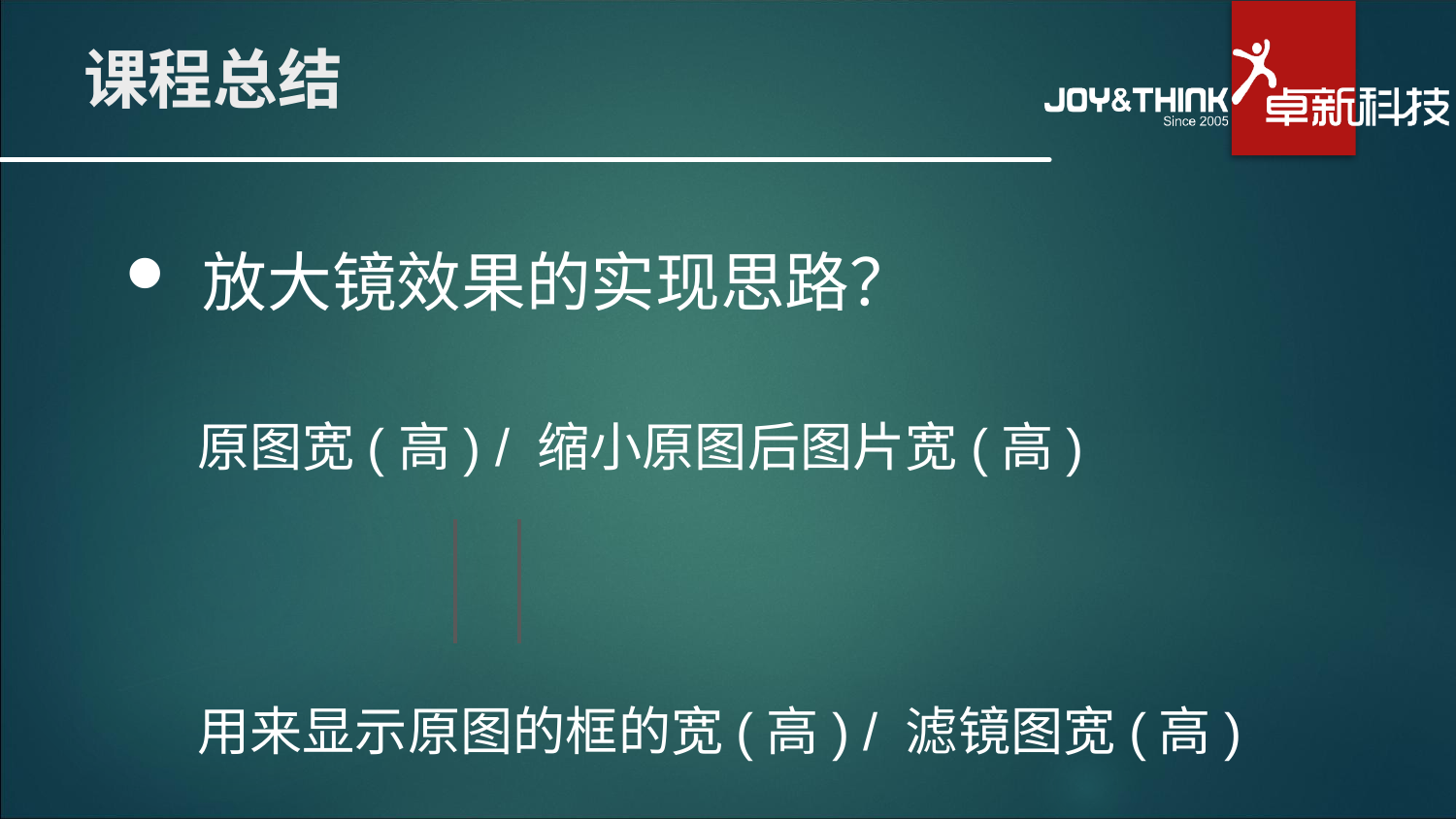

# 课程总结
 放大镜效果的实现思路？
原图宽(高) / 缩小原图后图片宽(高)

用来显示原图的框的宽(高) / 滤镜图宽(高)